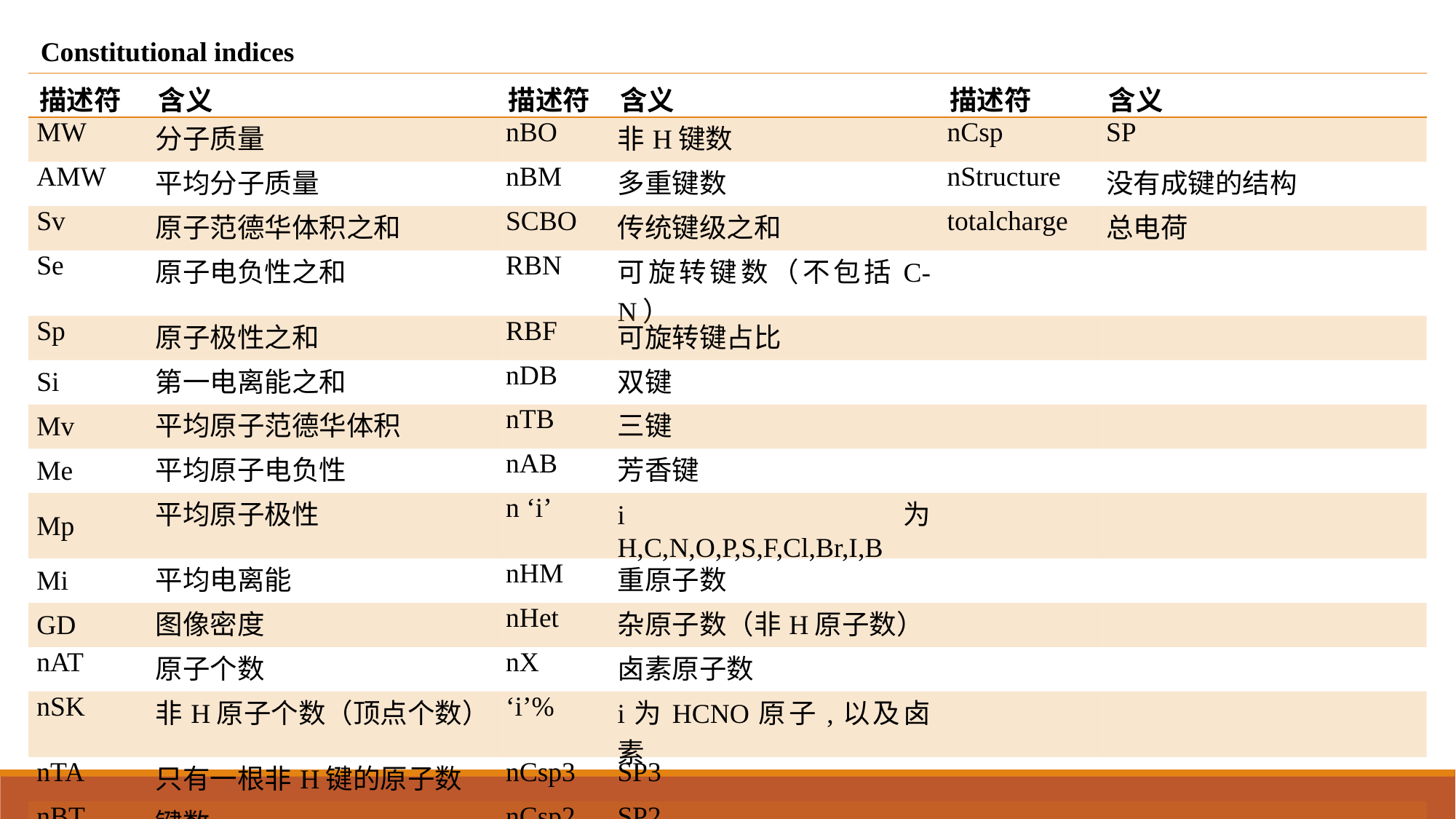

Constitutional indices
| 描述符 | 含义 | 描述符 | 含义 | 描述符 | 含义 |
| --- | --- | --- | --- | --- | --- |
| MW | 分子质量 | nBO | 非H键数 | nCsp | SP |
| AMW | 平均分子质量 | nBM | 多重键数 | nStructure | 没有成键的结构 |
| Sv | 原子范德华体积之和 | SCBO | 传统键级之和 | totalcharge | 总电荷 |
| Se | 原子电负性之和 | RBN | 可旋转键数（不包括C-N） |  |  |
| Sp | 原子极性之和 | RBF | 可旋转键占比 |  |  |
| Si | 第一电离能之和 | nDB | 双键 |  |  |
| Mv | 平均原子范德华体积 | nTB | 三键 |  |  |
| Me | 平均原子电负性 | nAB | 芳香键 |  |  |
| Mp | 平均原子极性 | n ‘i’ | i为 H,C,N,O,P,S,F,Cl,Br,I,B |  |  |
| Mi | 平均电离能 | nHM | 重原子数 |  |  |
| GD | 图像密度 | nHet | 杂原子数（非H原子数） |  |  |
| nAT | 原子个数 | nX | 卤素原子数 |  |  |
| nSK | 非H原子个数（顶点个数） | ‘i’% | i为HCNO原子,以及卤素 |  |  |
| nTA | 只有一根非H键的原子数 | nCsp3 | SP3 |  |  |
| nBT | 键数 | nCsp2 | SP2 |  |  |